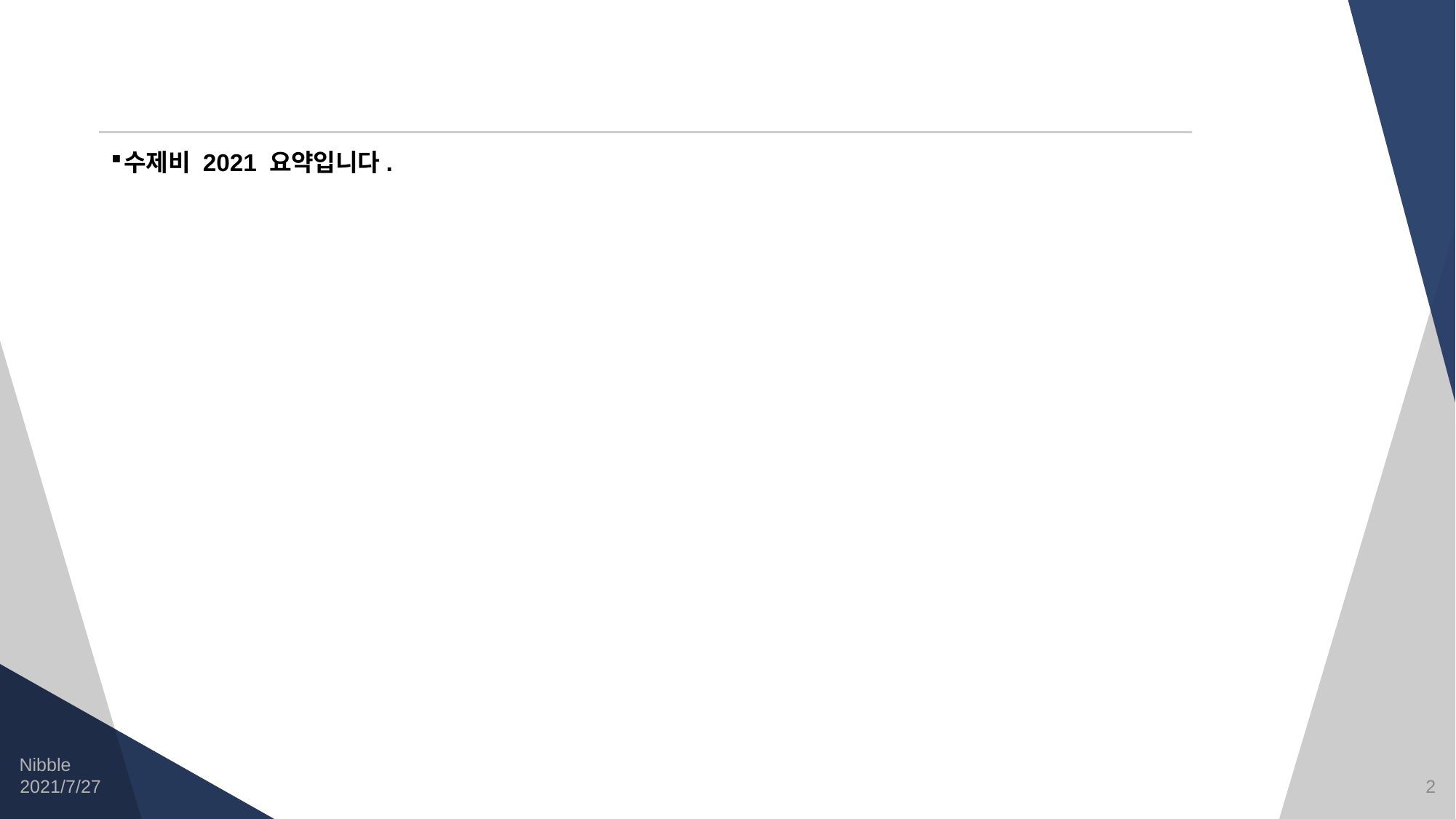

#

수제비 2021 요약입니다.
Nibble
2021/7/27
2